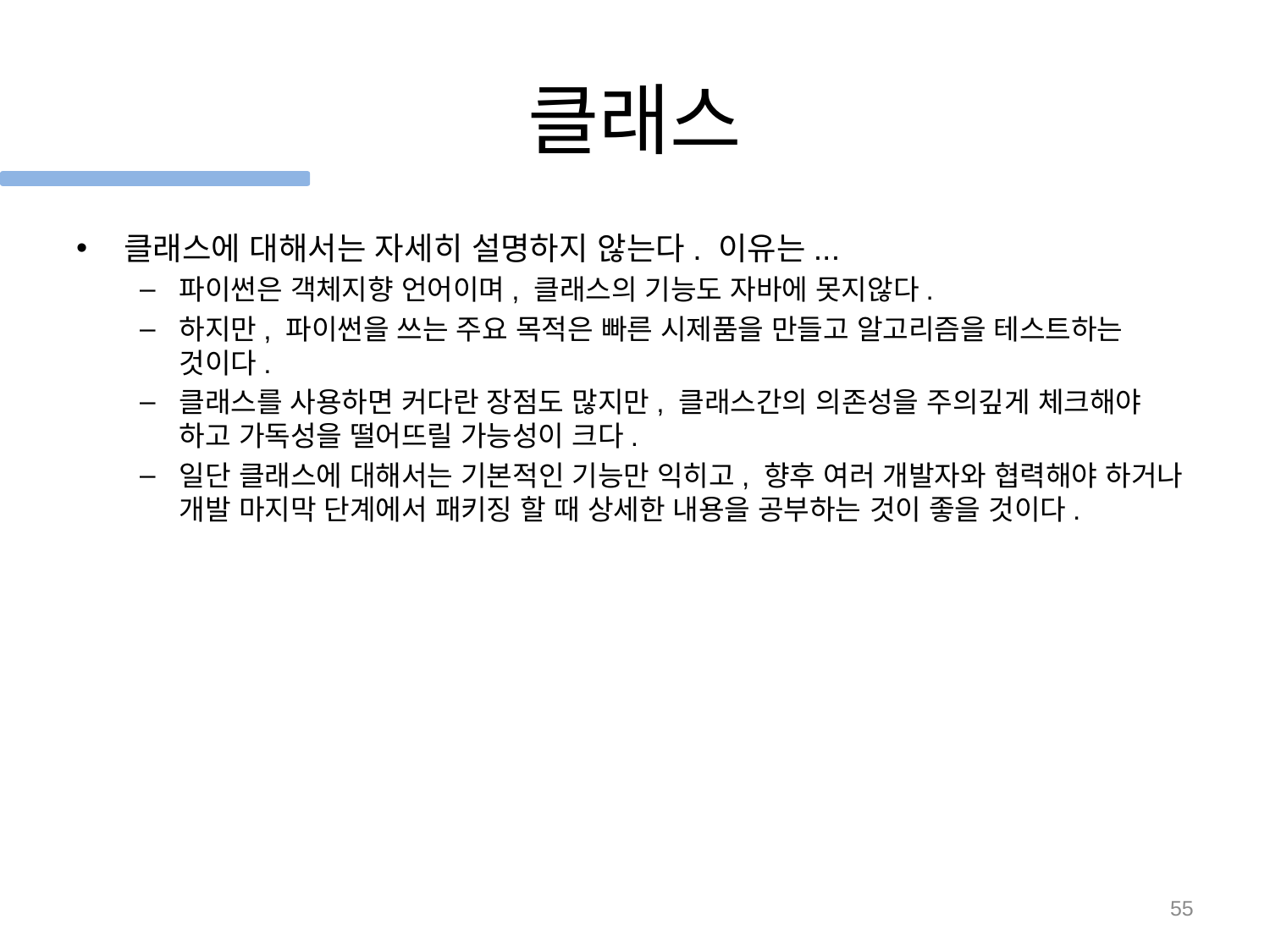

# 클래스

클래스에 대해서는 자세히 설명하지 않는다. 이유는...
파이썬은 객체지향 언어이며, 클래스의 기능도 자바에 못지않다.
하지만, 파이썬을 쓰는 주요 목적은 빠른 시제품을 만들고 알고리즘을 테스트하는 것이다.
클래스를 사용하면 커다란 장점도 많지만, 클래스간의 의존성을 주의깊게 체크해야 하고 가독성을 떨어뜨릴 가능성이 크다.
일단 클래스에 대해서는 기본적인 기능만 익히고, 향후 여러 개발자와 협력해야 하거나 개발 마지막 단계에서 패키징 할 때 상세한 내용을 공부하는 것이 좋을 것이다.

55